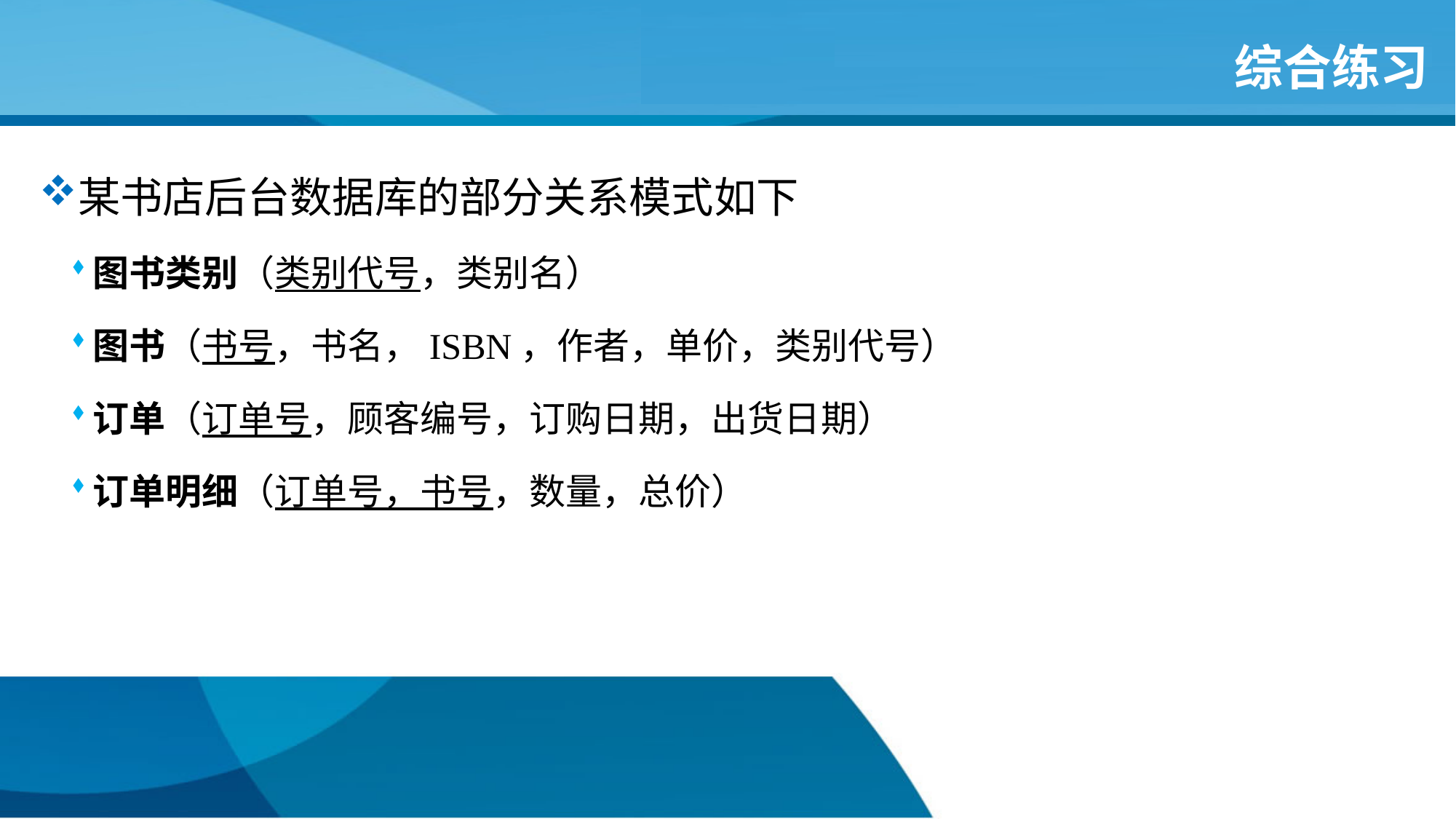

# 综合练习
某书店后台数据库的部分关系模式如下
图书类别（类别代号，类别名）
图书（书号，书名，ISBN，作者，单价，类别代号）
订单（订单号，顾客编号，订购日期，出货日期）
订单明细（订单号，书号，数量，总价）